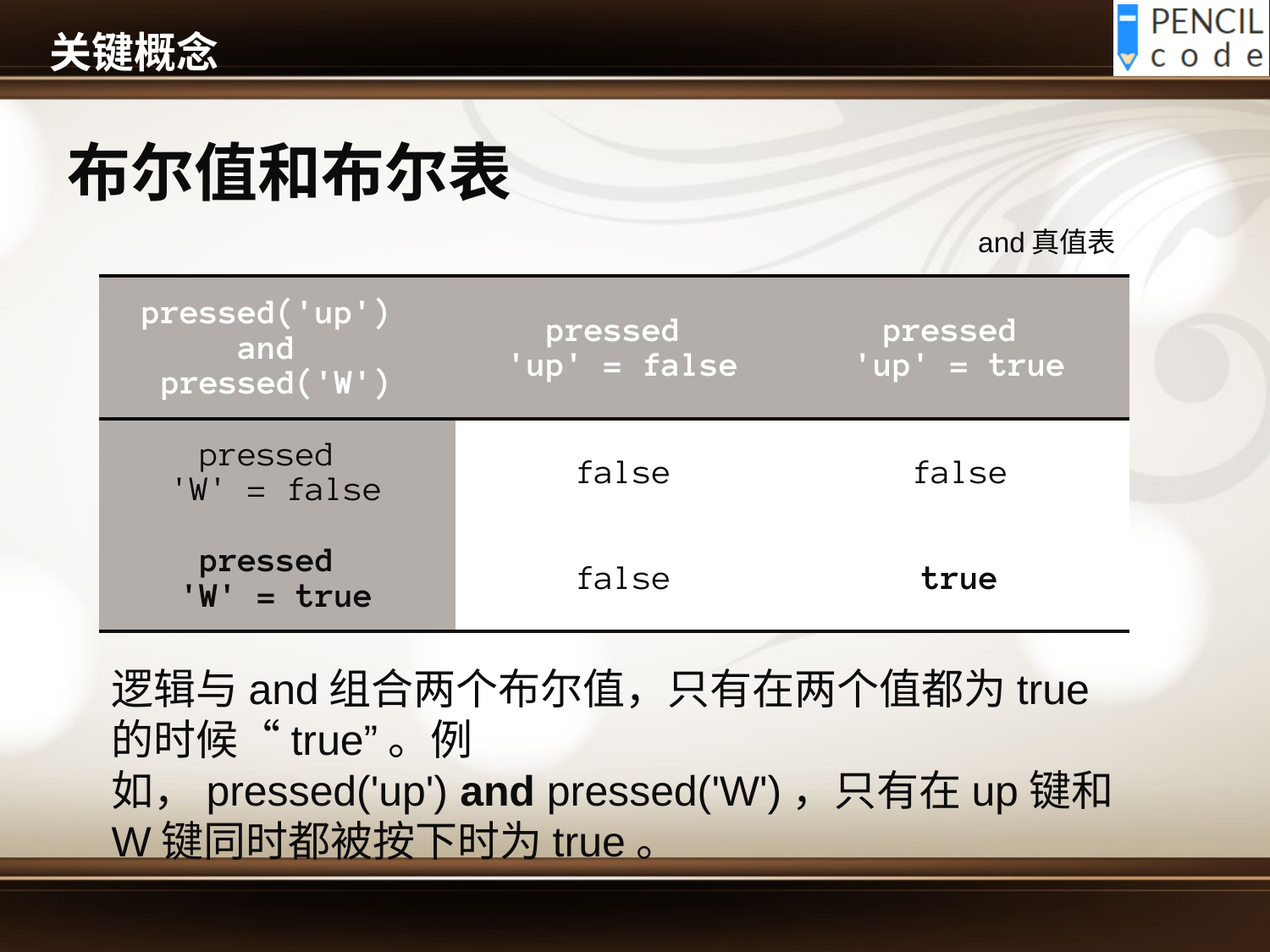

# 关键概念
布尔值和布尔表
and真值表
| pressed('up')  and  pressed('W') | pressed 'up' = false | pressed 'up' = true |
| --- | --- | --- |
| pressed 'W' = false | false | false |
| pressed 'W' = true | false | true |
逻辑与and组合两个布尔值，只有在两个值都为true的时候“true”。例如，pressed('up') and pressed('W')，只有在up键和W键同时都被按下时为true。